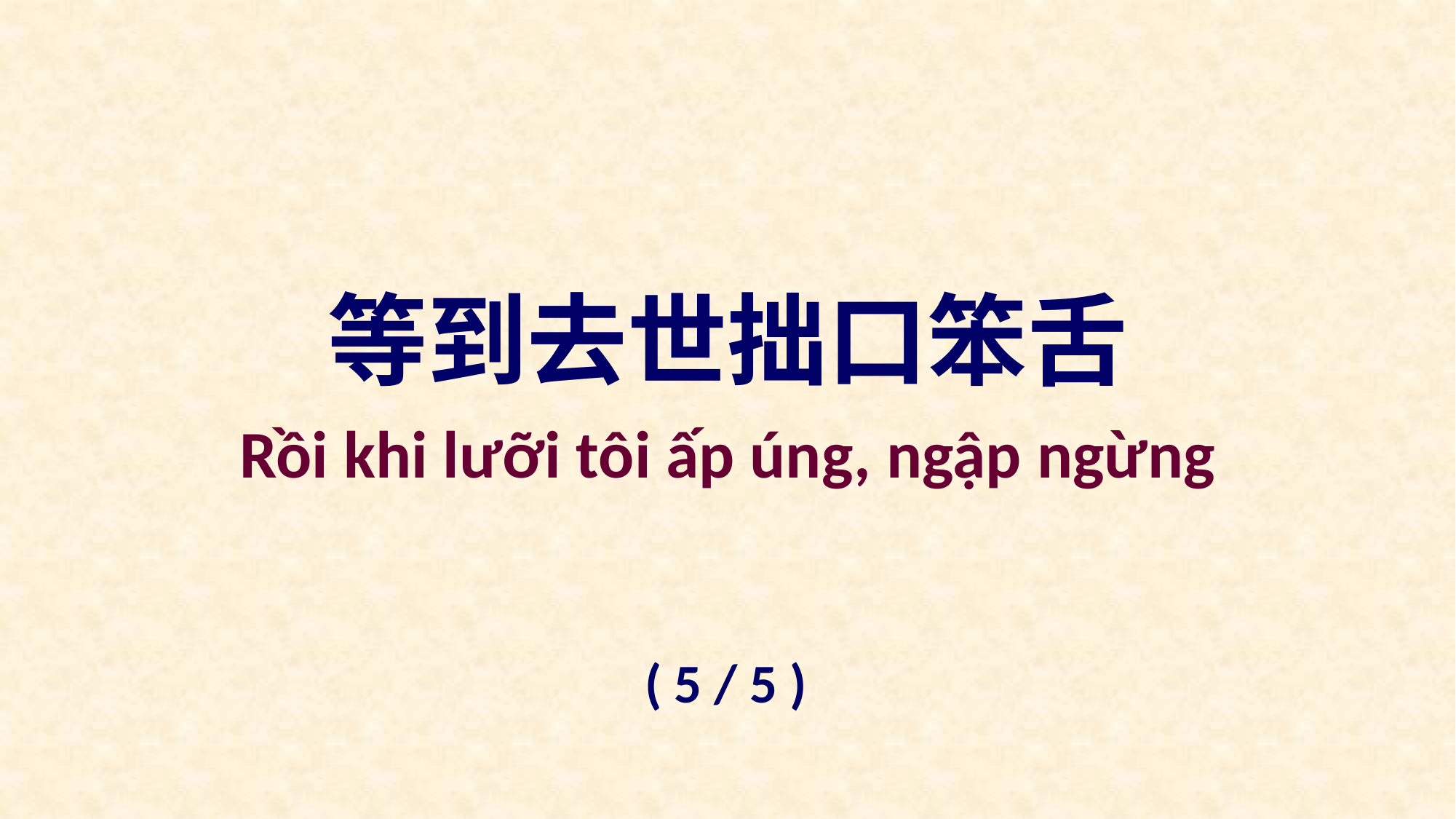

等到去世拙口笨舌
Rồi khi lưỡi tôi ấp úng, ngập ngừng
( 5 / 5 )